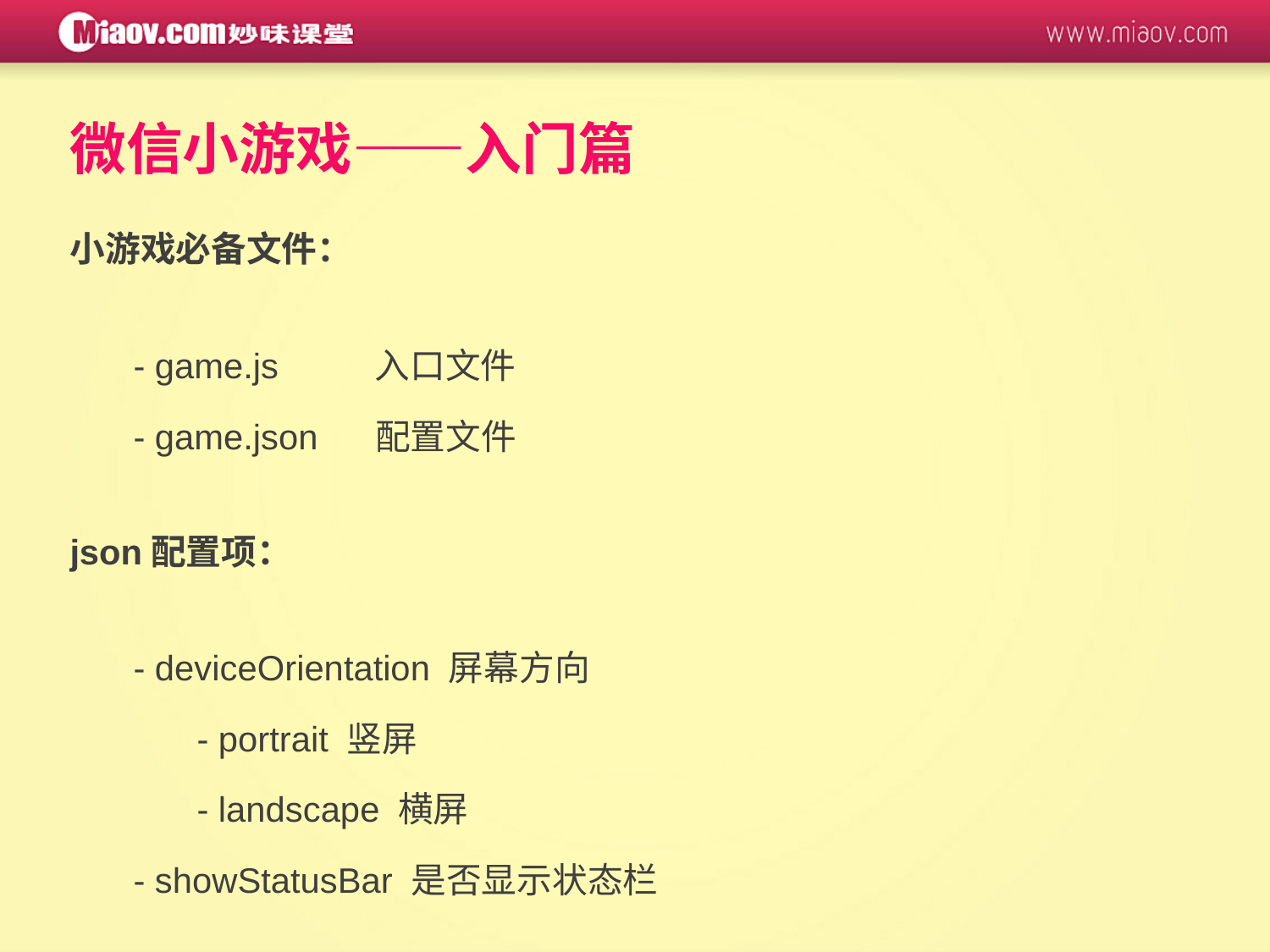

微信小游戏——入门篇

小游戏必备文件：

- game.js         入口文件
- game.json     配置文件

json配置项：

- deviceOrientation 屏幕方向
	- portrait 竖屏
	- landscape 横屏
- showStatusBar 是否显示状态栏